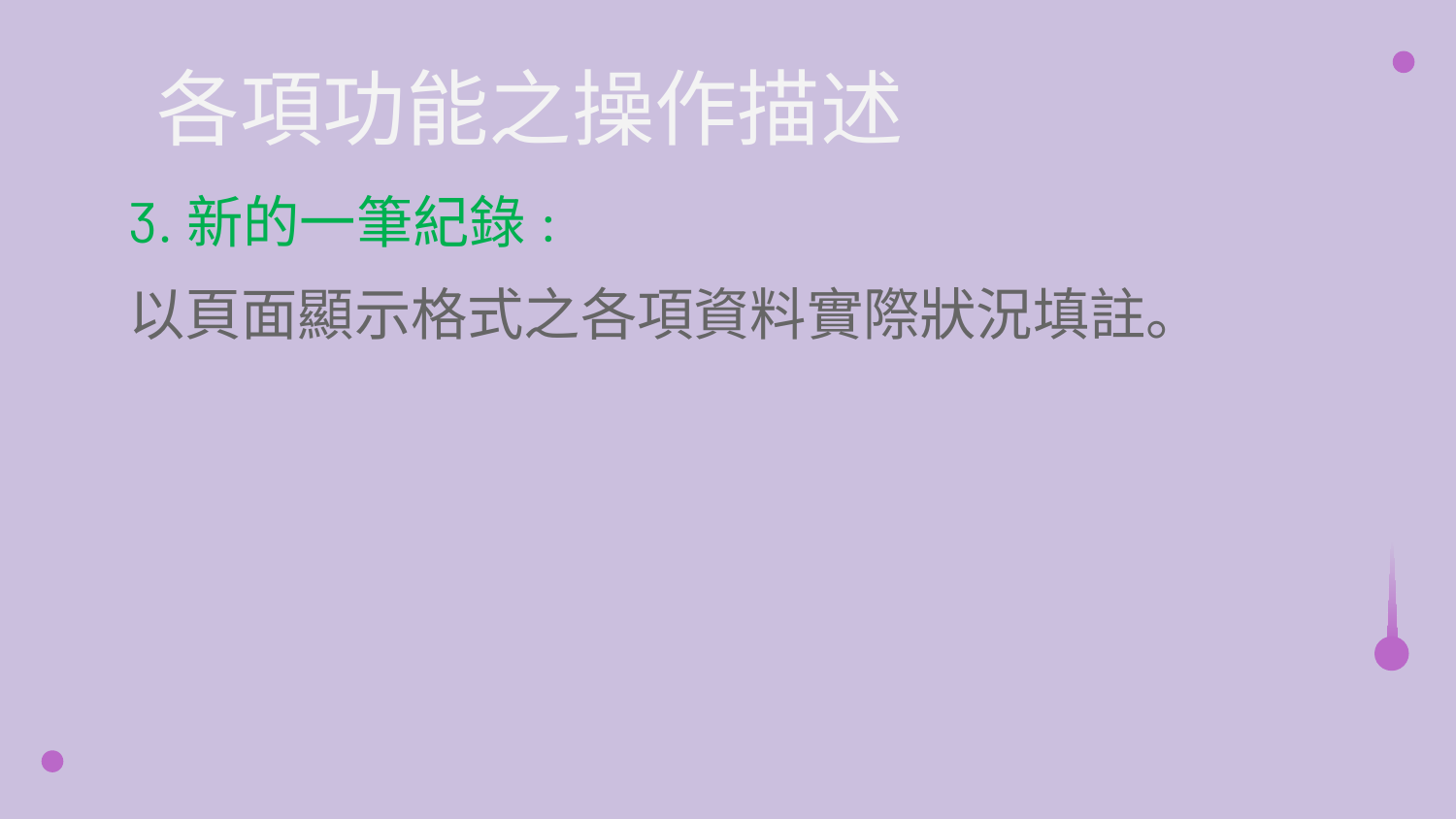

# 各項功能之操作描述
3.新的一筆紀錄:
以頁面顯示格式之各項資料實際狀況填註。